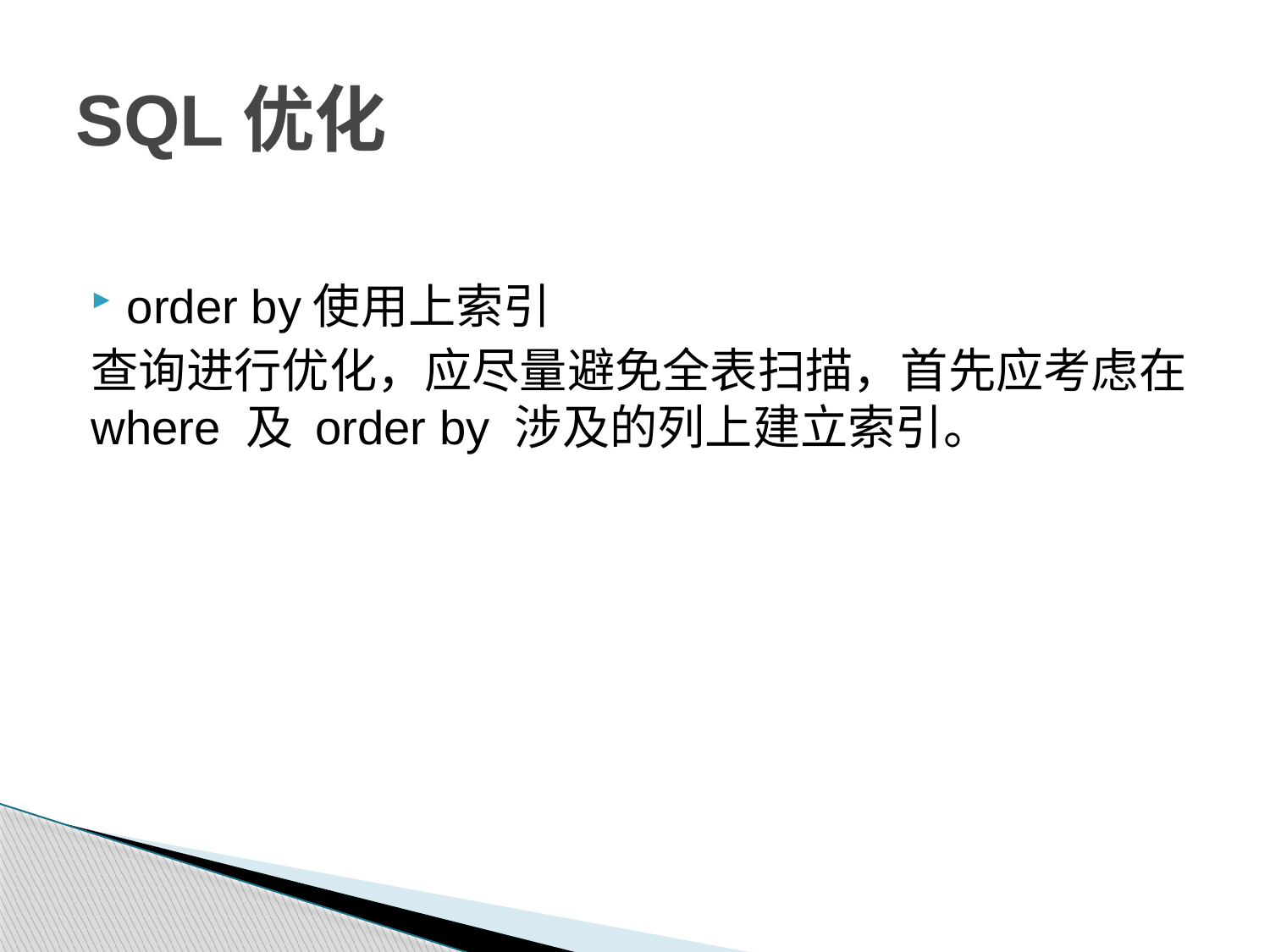

# SQL优化

order by使用上索引
查询进行优化，应尽量避免全表扫描，首先应考虑在 where 及 order by 涉及的列上建立索引。